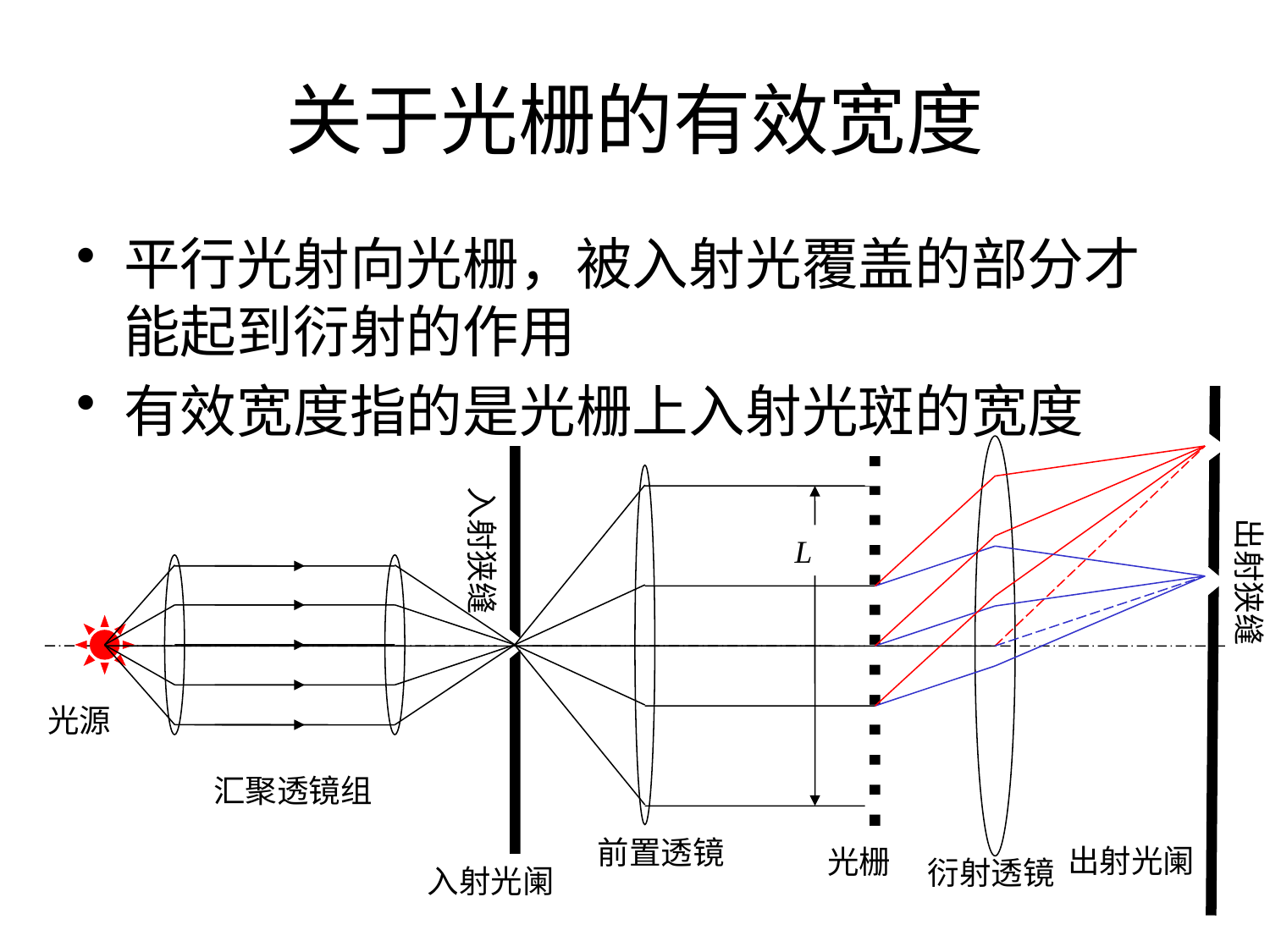

# 关于光栅的有效宽度
平行光射向光栅，被入射光覆盖的部分才能起到衍射的作用
有效宽度指的是光栅上入射光斑的宽度

入射狭缝

出射狭缝

L

光源

汇聚透镜组

前置透镜
出射光阑
光栅
衍射透镜
入射光阑